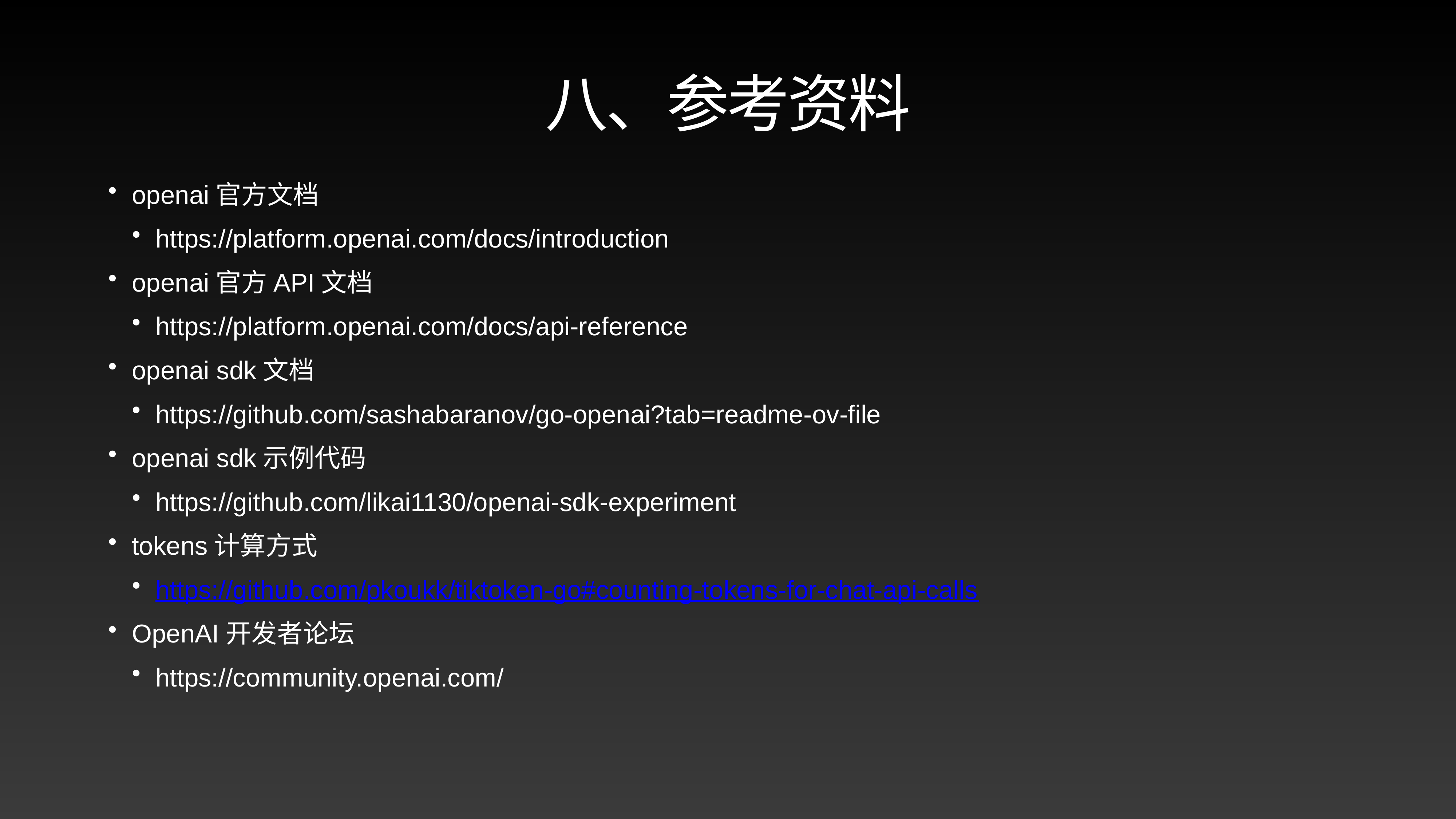

# 八、参考资料
openai官方文档
https://platform.openai.com/docs/introduction
openai官方API文档
https://platform.openai.com/docs/api-reference
openai sdk文档
https://github.com/sashabaranov/go-openai?tab=readme-ov-file
openai sdk示例代码
https://github.com/likai1130/openai-sdk-experiment
tokens计算方式
https://github.com/pkoukk/tiktoken-go#counting-tokens-for-chat-api-calls
OpenAI开发者论坛
https://community.openai.com/